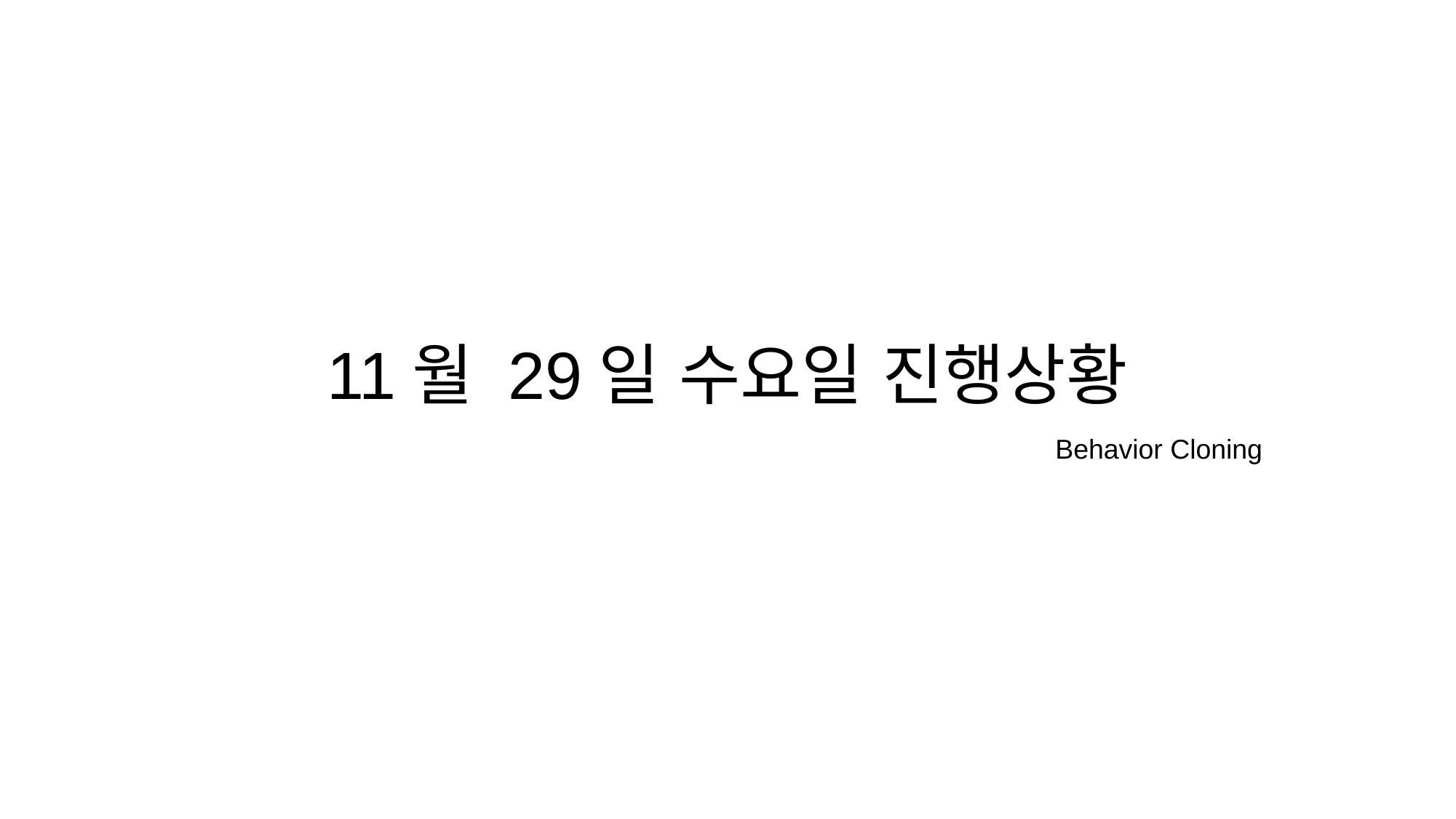

# 11월 29일 수요일 진행상황
Behavior Cloning